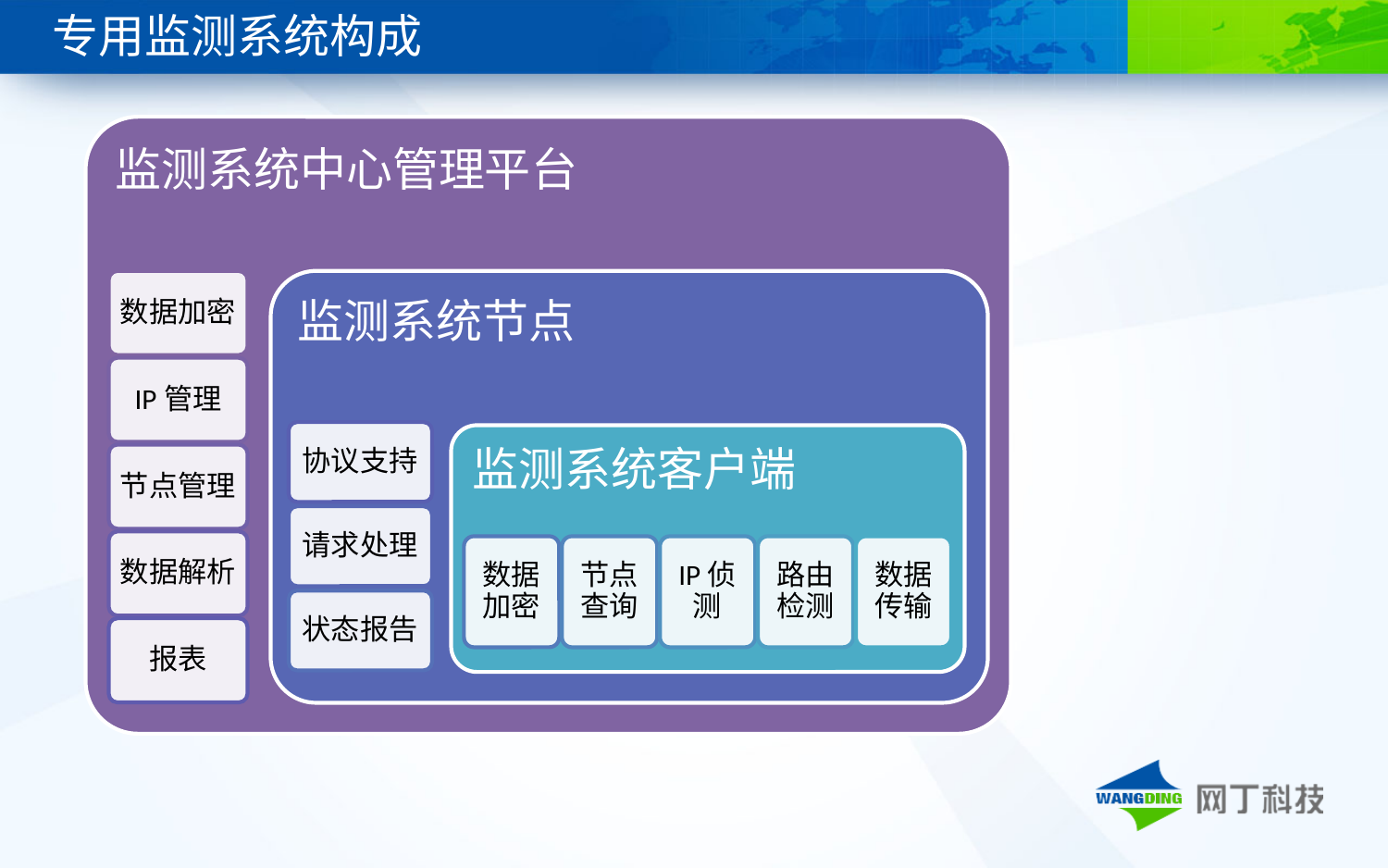

专用监测系统构成
监测系统中心管理平台
数据加密
IP管理
节点管理
数据解析
报表
监测系统节点
协议支持
请求处理
状态报告
监测系统客户端
数据加密
节点查询
IP侦测
路由检测
数据传输
监测流程